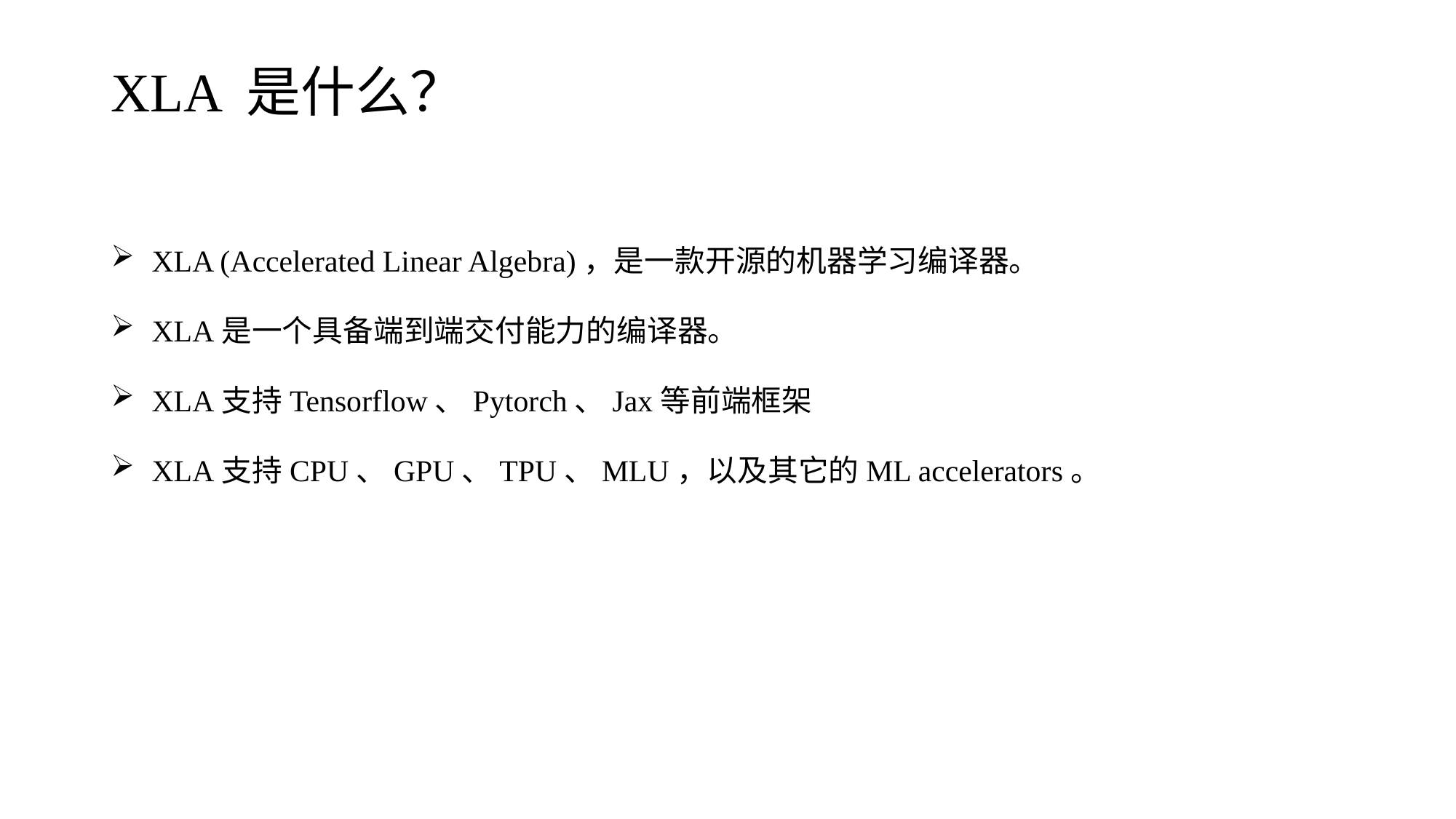

XLA 是什么？
XLA (Accelerated Linear Algebra)，是一款开源的机器学习编译器。
XLA是一个具备端到端交付能力的编译器。
XLA支持Tensorflow、Pytorch、Jax等前端框架
XLA支持CPU、GPU、TPU、MLU，以及其它的ML accelerators。